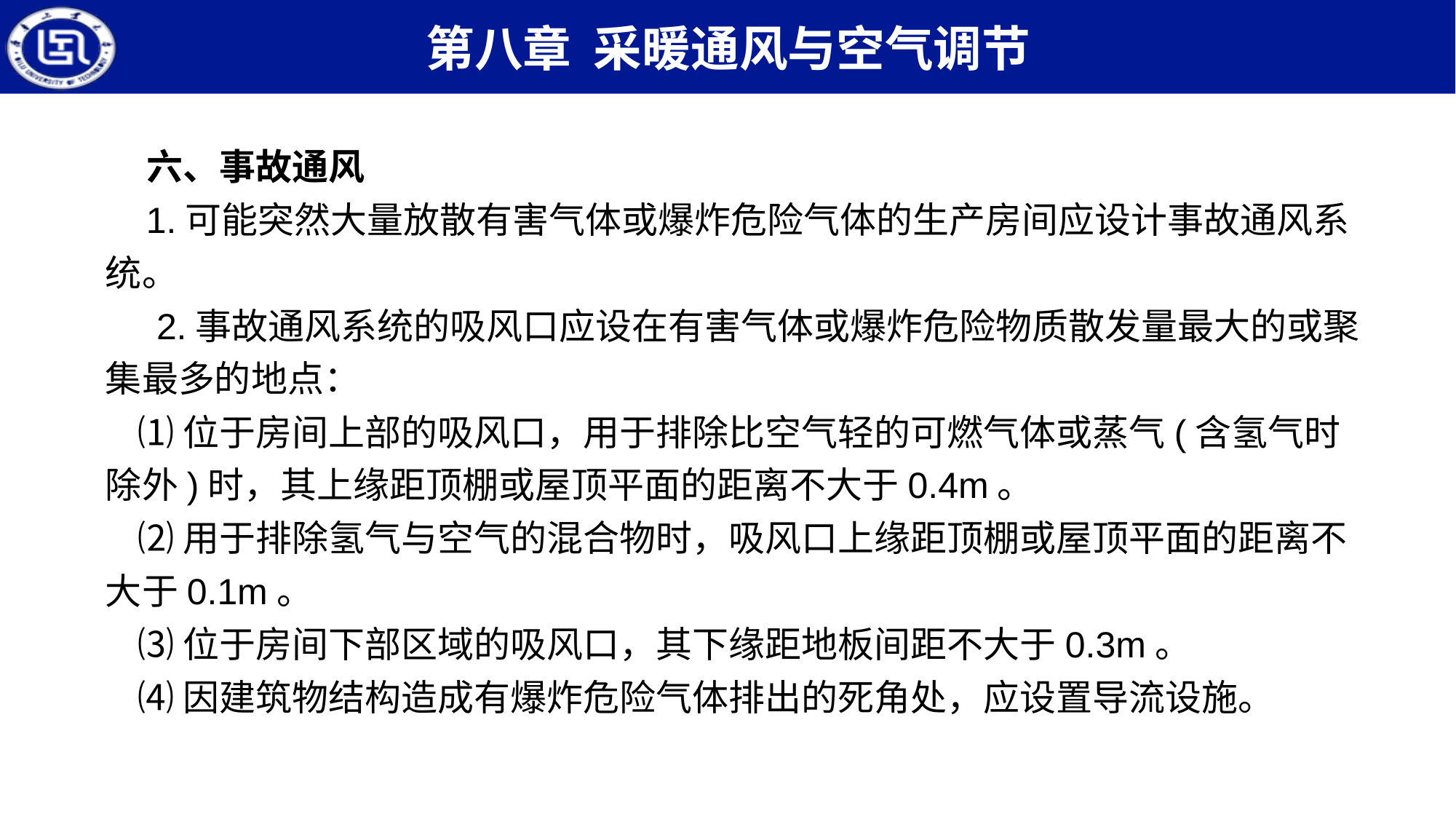

六、事故通风
    1.可能突然大量放散有害气体或爆炸危险气体的生产房间应设计事故通风系统。
     2.事故通风系统的吸风口应设在有害气体或爆炸危险物质散发量最大的或聚集最多的地点：
    ⑴位于房间上部的吸风口，用于排除比空气轻的可燃气体或蒸气(含氢气时除外)时，其上缘距顶棚或屋顶平面的距离不大于0.4m。
    ⑵用于排除氢气与空气的混合物时，吸风口上缘距顶棚或屋顶平面的距离不大于0.1m。
    ⑶位于房间下部区域的吸风口，其下缘距地板间距不大于0.3m。
    ⑷因建筑物结构造成有爆炸危险气体排出的死角处，应设置导流设施。